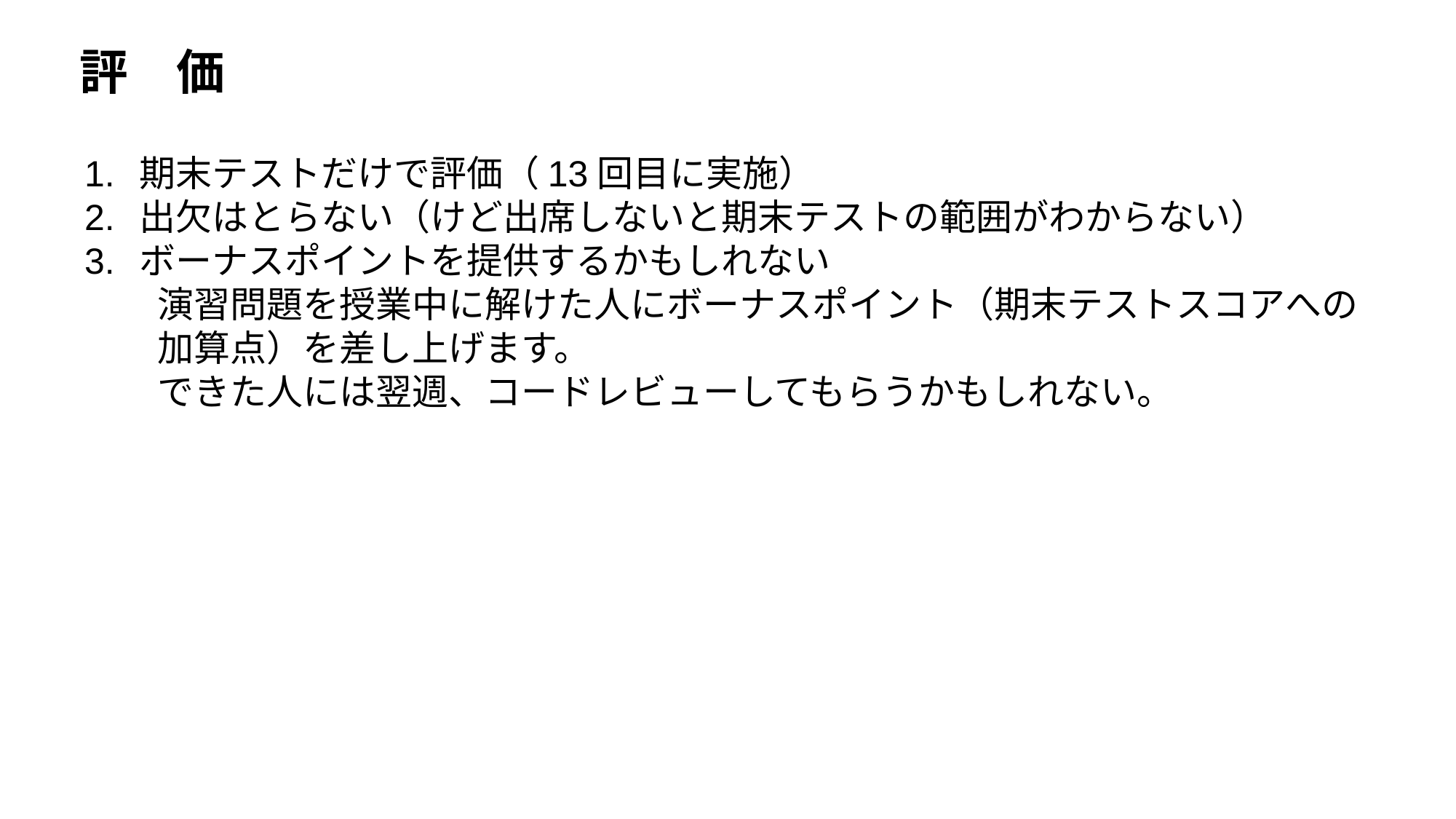

評　価
期末テストだけで評価（13回目に実施）
出欠はとらない（けど出席しないと期末テストの範囲がわからない）
ボーナスポイントを提供するかもしれない
　　演習問題を授業中に解けた人にボーナスポイント（期末テストスコアへの
　　加算点）を差し上げます。
　　できた人には翌週、コードレビューしてもらうかもしれない。